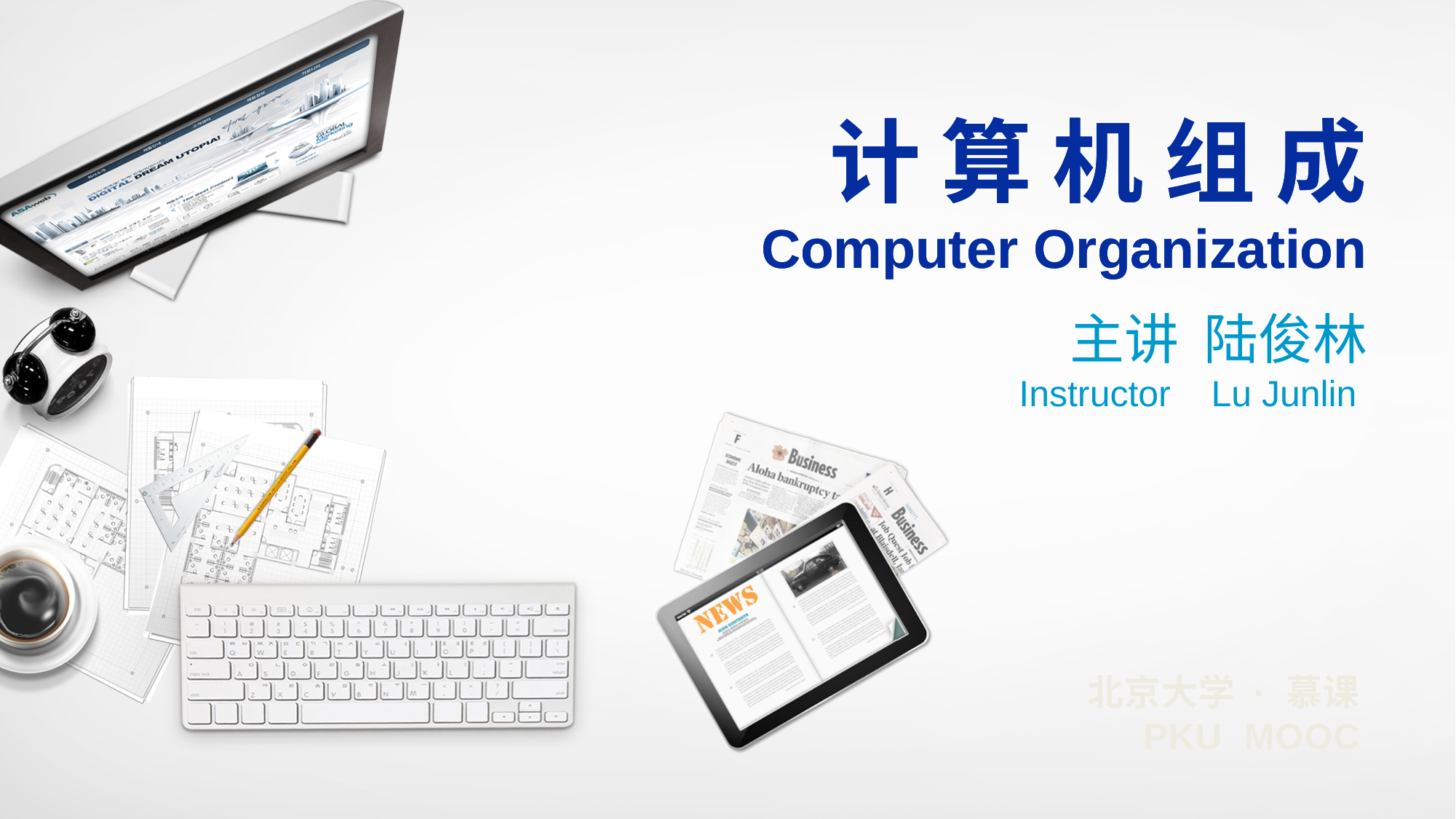

计 算 机 组 成
Computer Organization
计 算 机 组 成
Computer Organization
主讲  陆俊林
Instructor    Lu Junlin
北京大学 · 慕课
PKU  MOOC